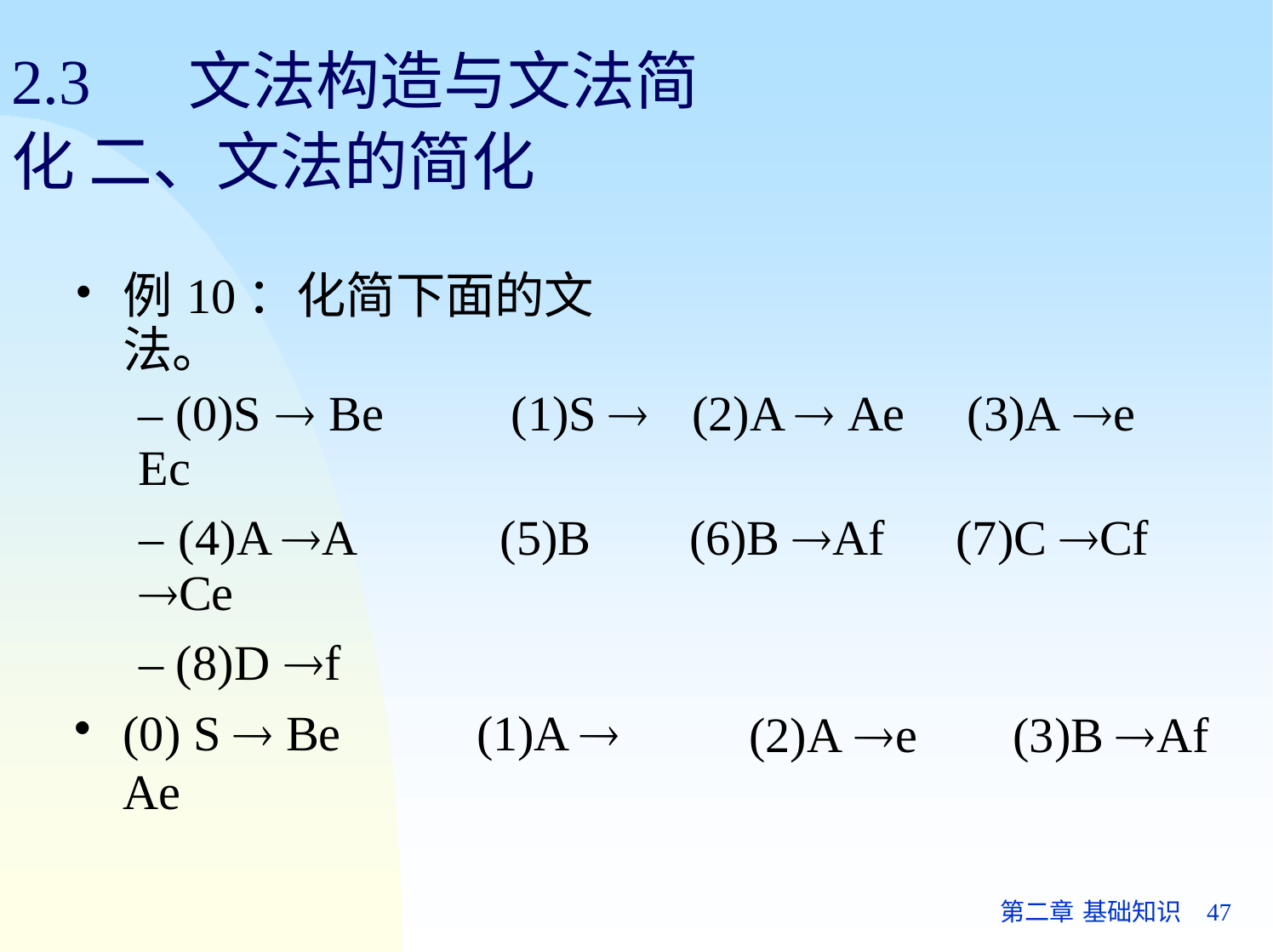

# 2.3	文法构造与文法简化 二、文法的简化
| 例10：化简下面的文法。 |  |  |
| --- | --- | --- |
| – (0)S → Be (1)S → Ec | (2)A → Ae | (3)A →e |
| – (4)A →A (5)B →Ce | (6)B →Af | (7)C →Cf |
| – (8)D →f (0) S → Be (1)A → Ae | (2)A →e | (3)B →Af |
第二章 基础知识	47